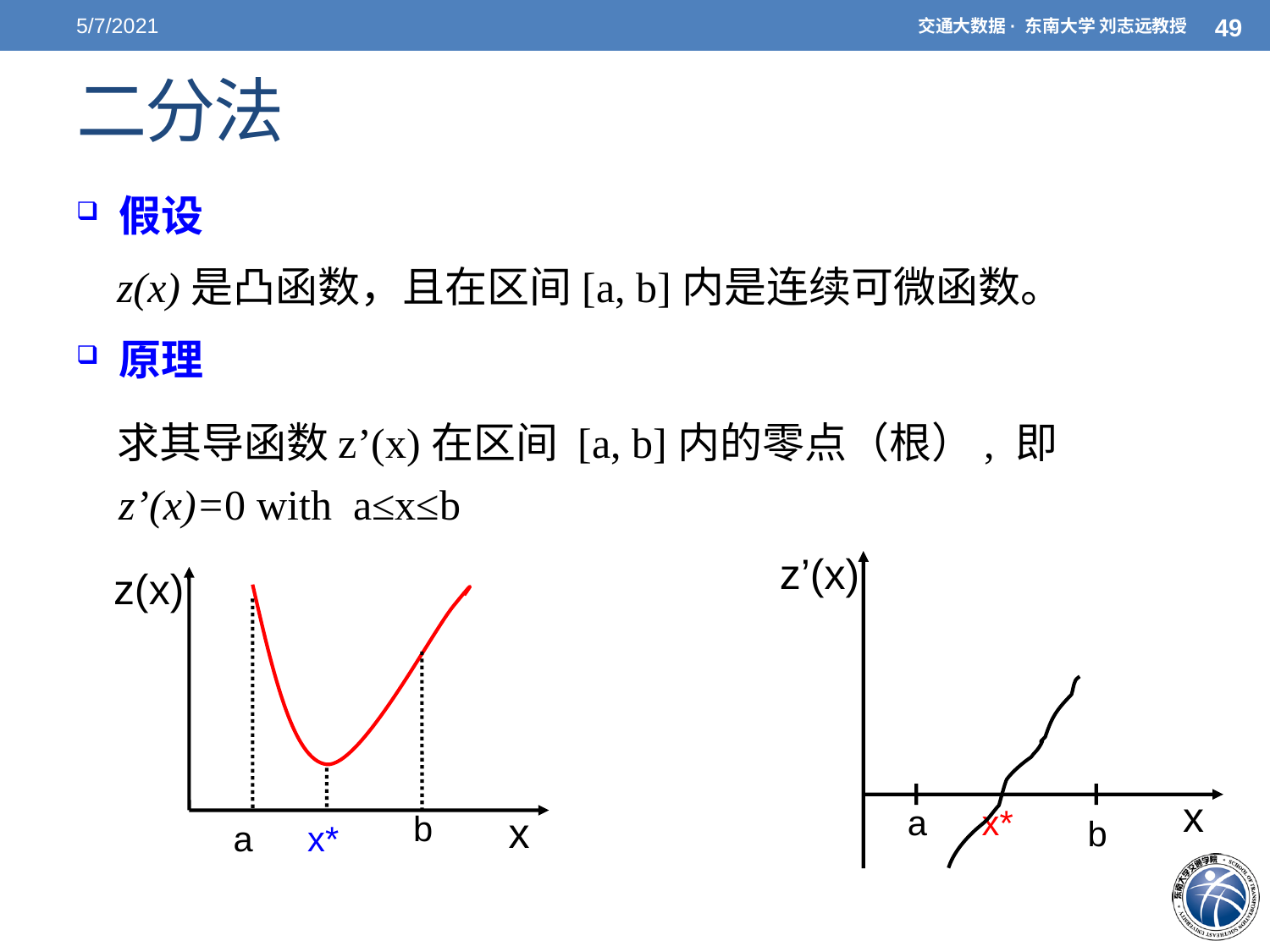

5/7/2021
交通大数据· 东南大学 刘志远教授
49
# 二分法
 假设

 原理

z(x)是凸函数，且在区间[a, b]内是连续可微函数。
求其导函数z’(x)在区间 [a, b]内的零点（根）, 即
z’(x)=0 with  a≤x≤b
z’(x)

x

a
x*
b
z(x)

b
x
a
x*